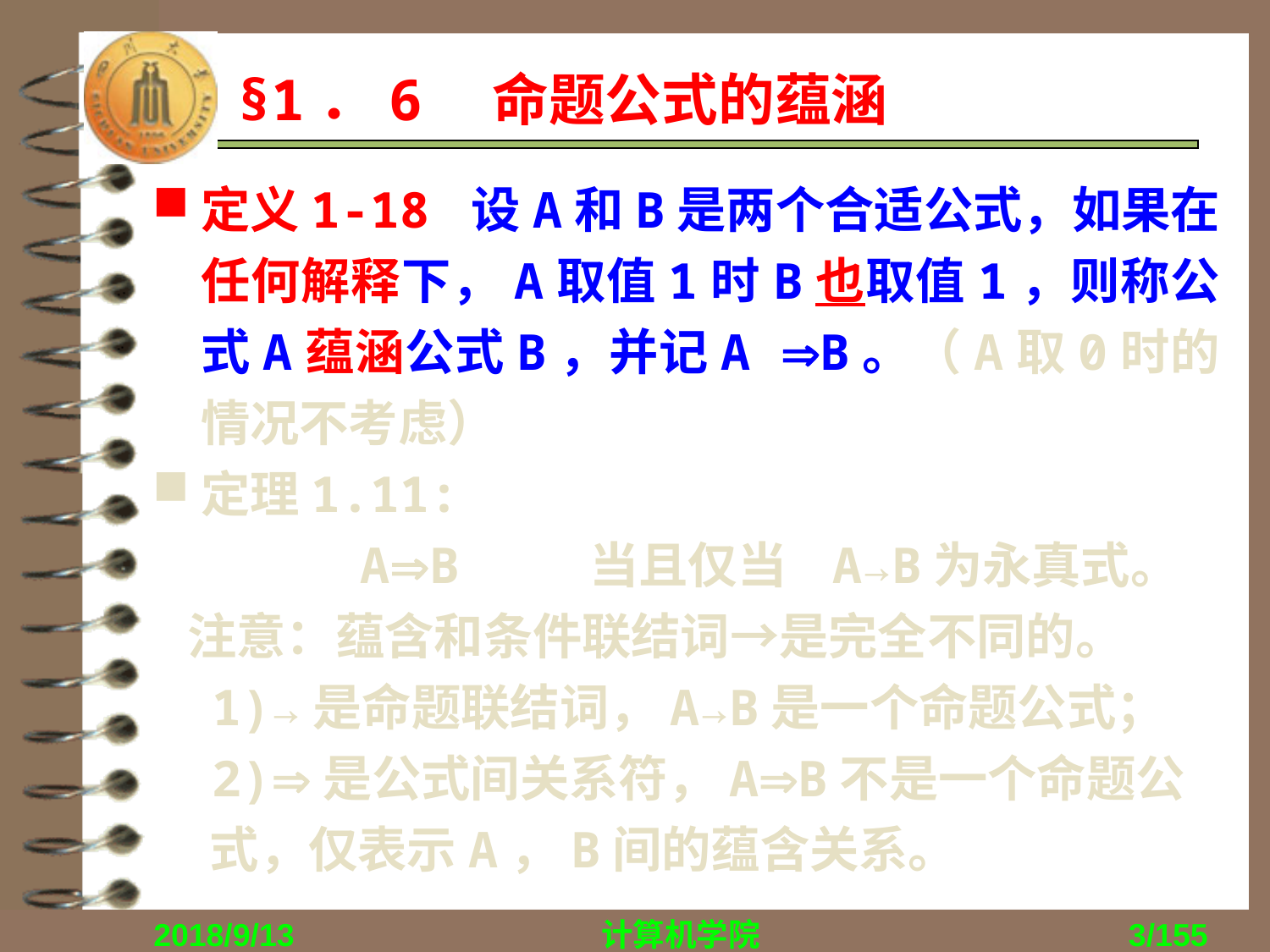

# §1．6   命题公式的蕴涵
定义1-18 设A和B是两个合适公式，如果在任何解释下，A取值1时B也取值1，则称公式A蕴涵公式B，并记A ⇒B。（A取0时的情况不考虑）
定理1.11:
       A⇒B    当且仅当   A→B为永真式。
  注意：蕴含和条件联结词→是完全不同的。
  1)→是命题联结词，A→B是一个命题公式；
  2)⇒是公式间关系符，A⇒B不是一个命题公
    式，仅表示A，B间的蕴含关系。
2018/9/13
计算机学院
3/155